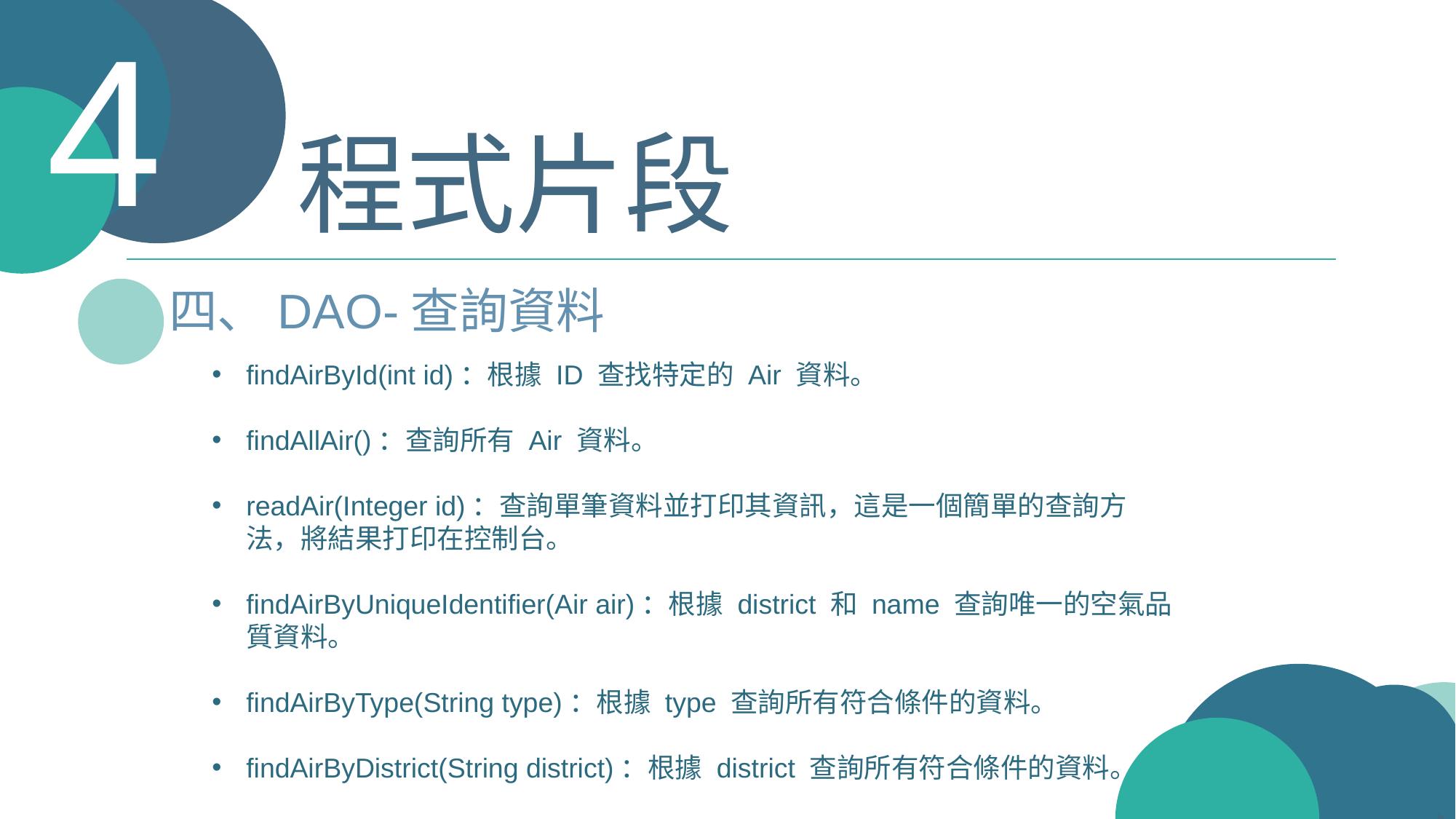

4
Part   01
程式片段
四、DAO-查詢資料
findAirById(int id)：根據 ID 查找特定的 Air 資料。

findAllAir()：查詢所有 Air 資料。

readAir(Integer id)：查詢單筆資料並打印其資訊，這是一個簡單的查詢方法，將結果打印在控制台。

findAirByUniqueIdentifier(Air air)：根據 district 和 name 查詢唯一的空氣品質資料。

findAirByType(String type)：根據 type 查詢所有符合條件的資料。

findAirByDistrict(String district)：根據 district 查詢所有符合條件的資料。